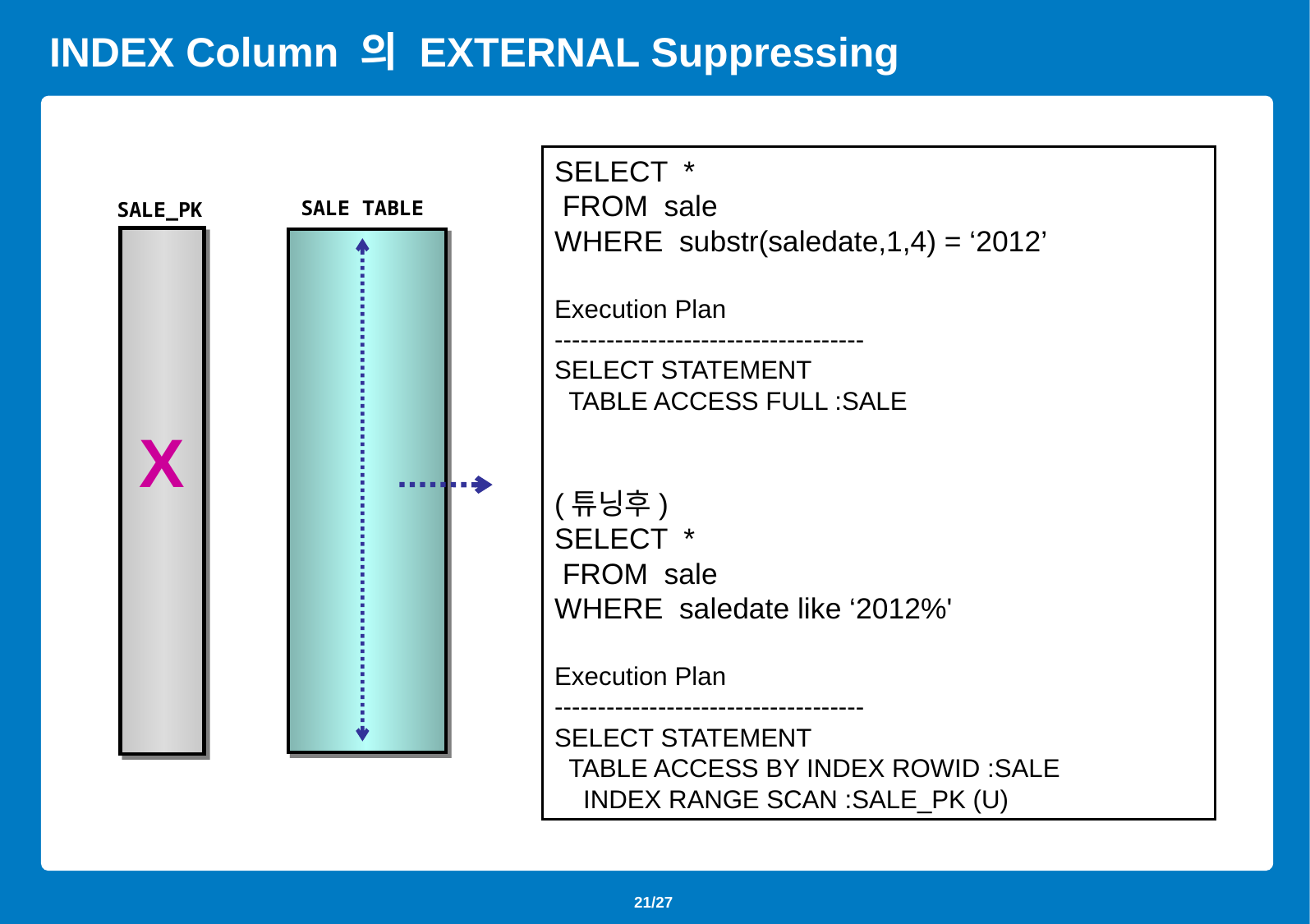

# INDEX Column 의 EXTERNAL Suppressing
SELECT  *
 FROM  sale
WHERE  substr(saledate,1,4) = ‘2012’

Execution Plan
------------------------------------
SELECT STATEMENT
  TABLE ACCESS FULL :SALE

(튜닝후)
SELECT  *
 FROM  sale
WHERE  saledate like ‘2012%'

Execution Plan
------------------------------------
SELECT STATEMENT
  TABLE ACCESS BY INDEX ROWID :SALE
    INDEX RANGE SCAN :SALE_PK (U)
SALE TABLE
SALE_PK

X